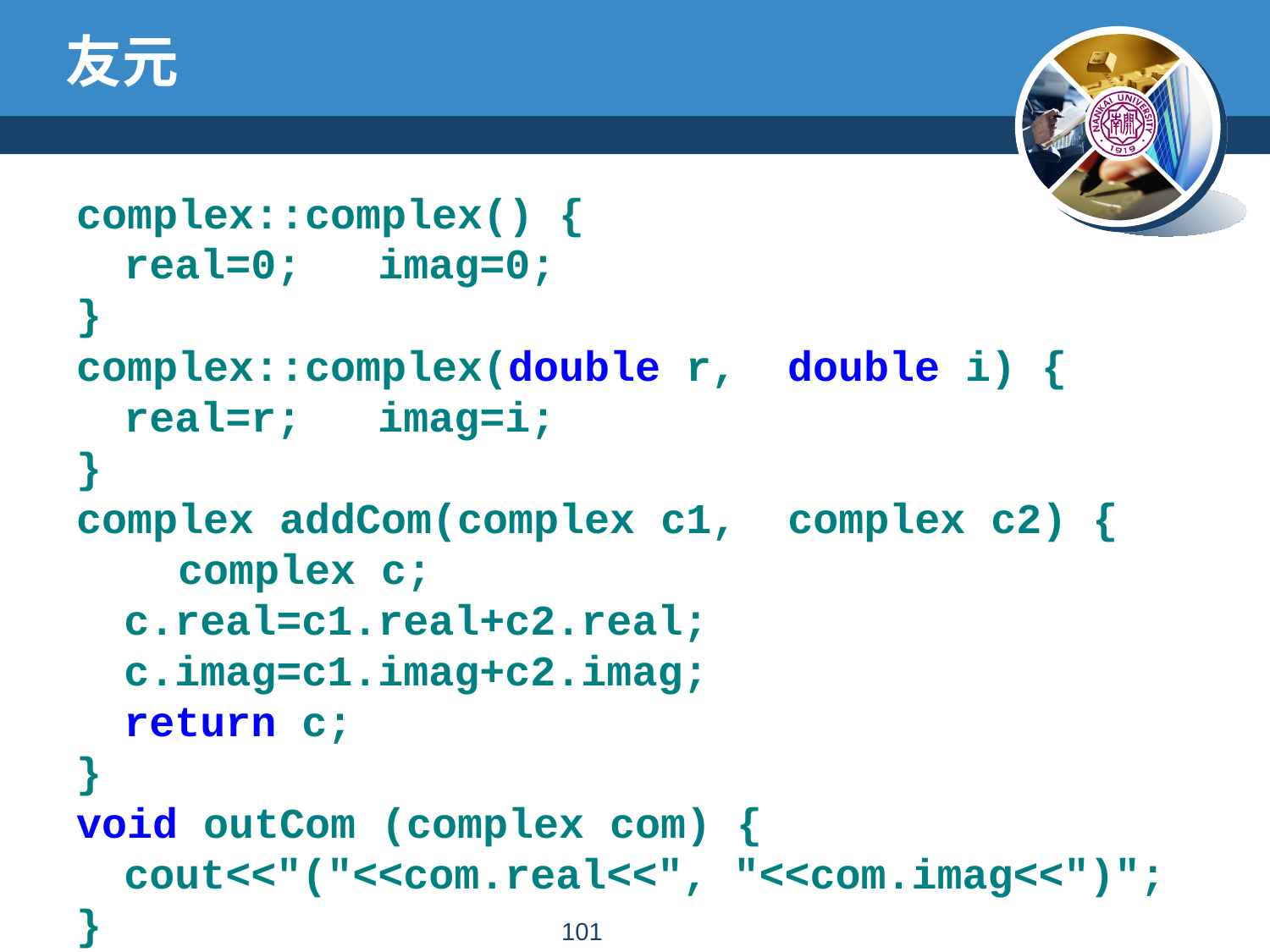

# 友元
complex::complex() {
	real=0; 	imag=0;
}
complex::complex(double r,  double i) {
	real=r; 	imag=i;
}
complex addCom(complex c1,  complex c2) {
    complex c;
	c.real=c1.real+c2.real;
	c.imag=c1.imag+c2.imag;
	return c;
}
void outCom (complex com) {
	cout<<"("<<com.real<<", "<<com.imag<<")";
}

101